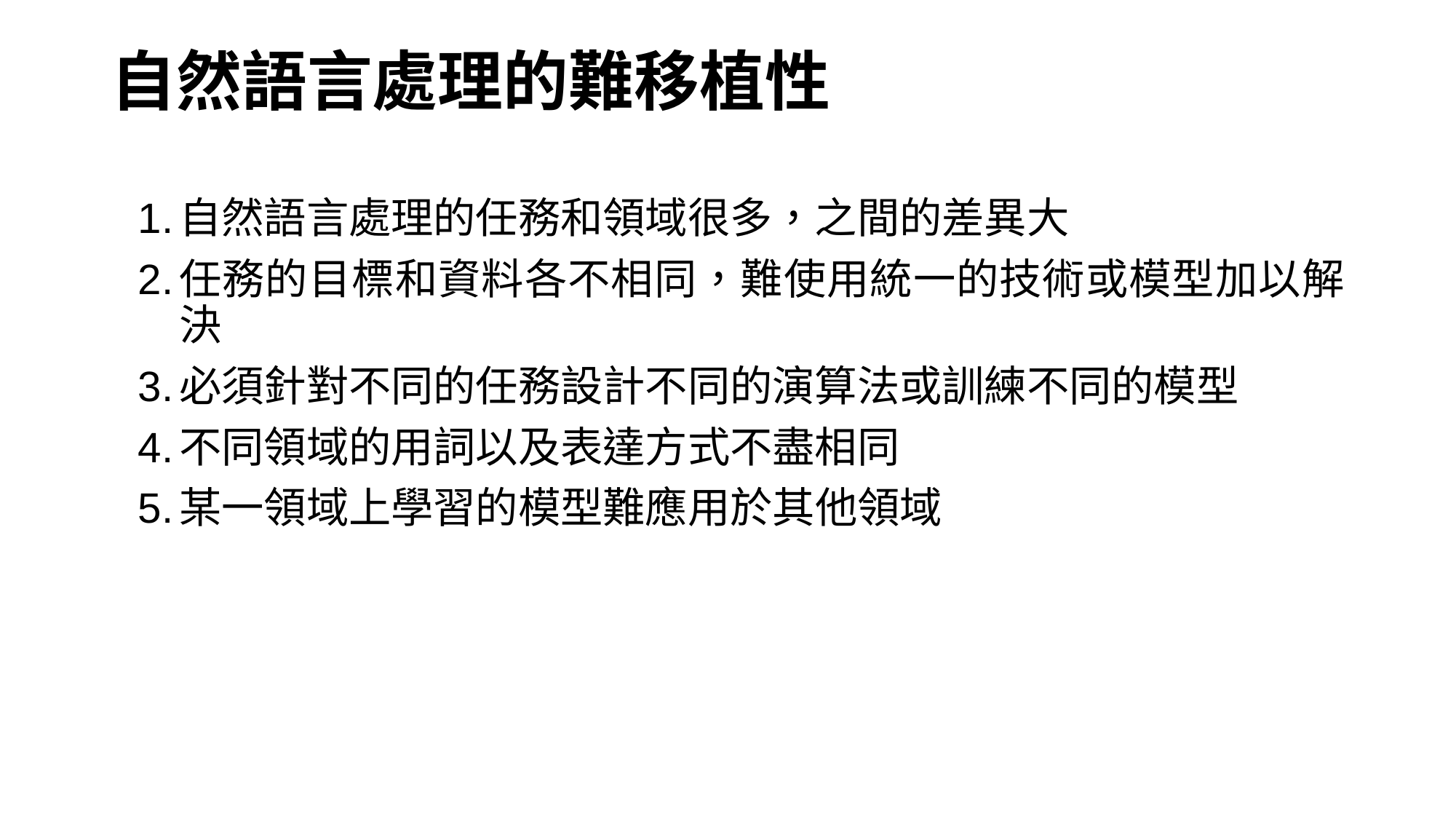

# 自然語言處理的難移植性
自然語言處理的任務和領域很多，之間的差異大
任務的目標和資料各不相同，難使用統一的技術或模型加以解決
必須針對不同的任務設計不同的演算法或訓練不同的模型
不同領域的用詞以及表達方式不盡相同
某一領域上學習的模型難應用於其他領域